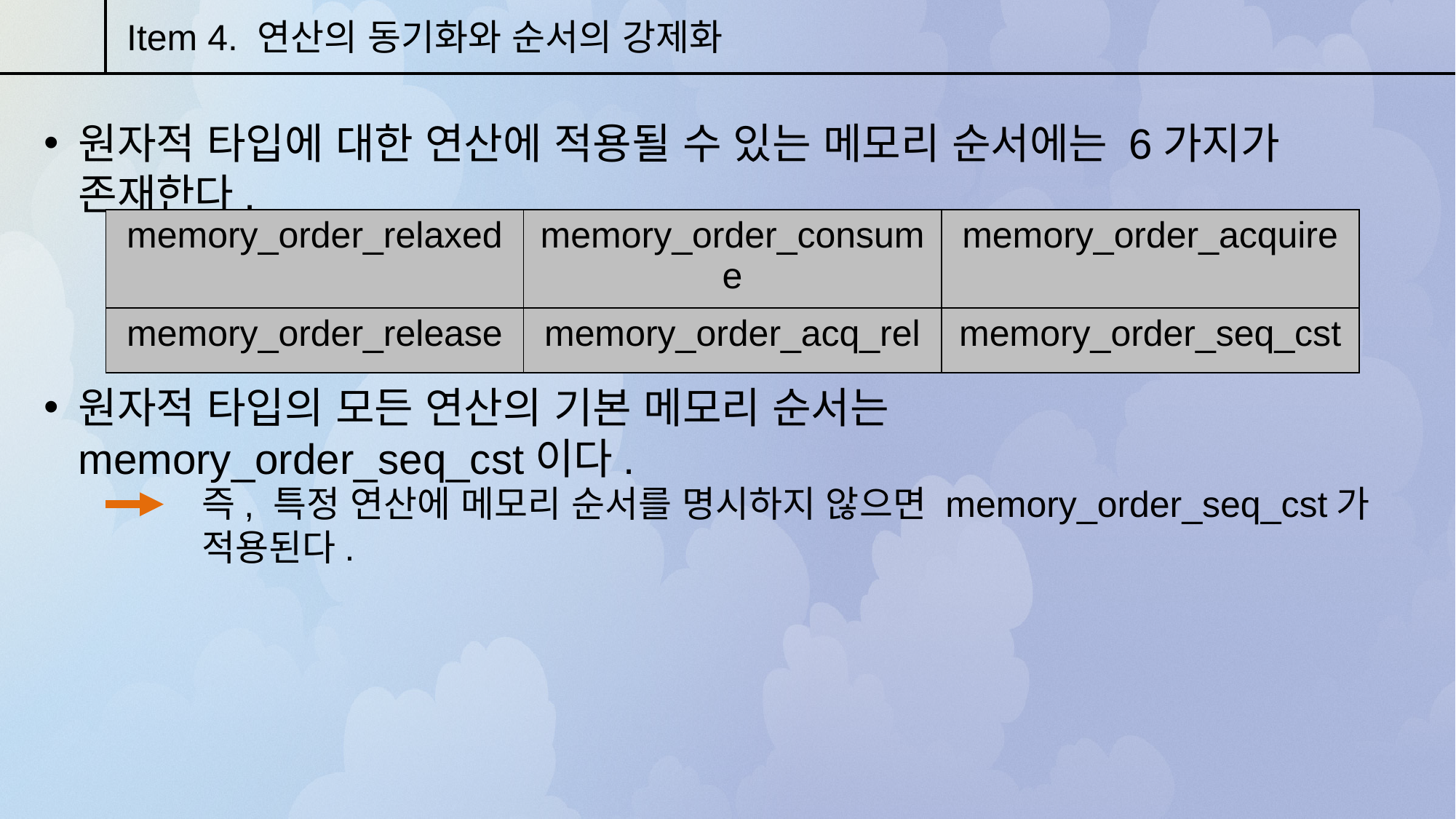

Item 4. 연산의 동기화와 순서의 강제화
원자적 타입에 대한 연산에 적용될 수 있는 메모리 순서에는 6가지가 존재한다.
| memory\_order\_relaxed | memory\_order\_consume | memory\_order\_acquire |
| --- | --- | --- |
| memory\_order\_release | memory\_order\_acq\_rel | memory\_order\_seq\_cst |
원자적 타입의 모든 연산의 기본 메모리 순서는 memory_order_seq_cst이다.
즉, 특정 연산에 메모리 순서를 명시하지 않으면 memory_order_seq_cst가 적용된다.